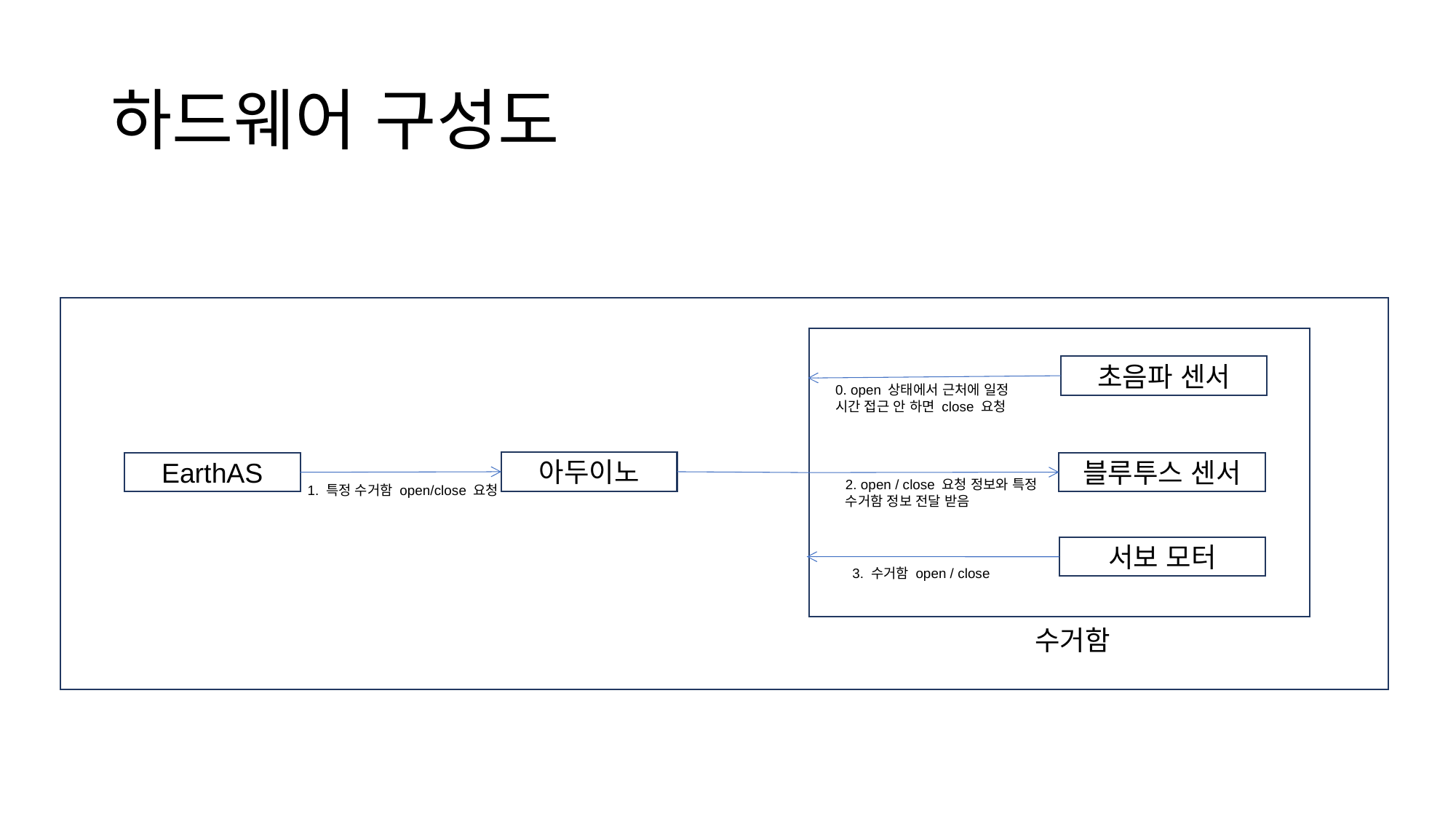

# 하드웨어 구성도

초음파 센서
0. open 상태에서 근처에 일정 시간 접근 안 하면 close 요청
아두이노
블루투스 센서
EarthAS
2. open / close 요청 정보와 특정 수거함 정보 전달 받음
1. 특정 수거함 open/close 요청
서보 모터
3. 수거함 open / close
수거함